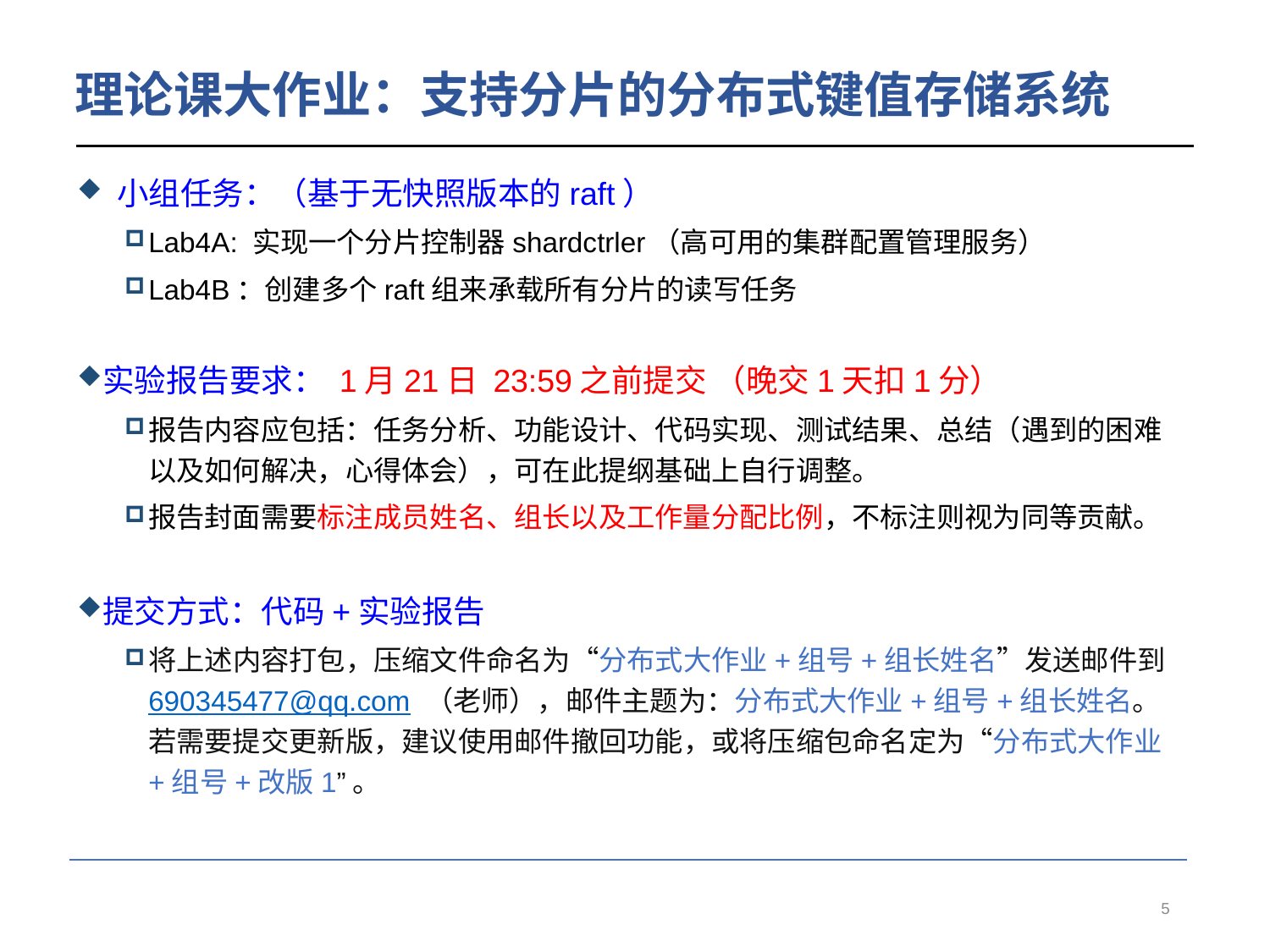

# 理论课大作业：支持分片的分布式键值存储系统
 小组任务：（基于无快照版本的raft）
Lab4A: 实现一个分片控制器shardctrler（高可用的集群配置管理服务）
Lab4B：创建多个raft组来承载所有分片的读写任务

实验报告要求： 1月21日 23:59之前提交 （晚交1天扣1分）
报告内容应包括：任务分析、功能设计、代码实现、测试结果、总结（遇到的困难以及如何解决，心得体会），可在此提纲基础上自行调整。
报告封面需要标注成员姓名、组长以及工作量分配比例，不标注则视为同等贡献。

提交方式：代码+实验报告
将上述内容打包，压缩文件命名为“分布式大作业+组号+组长姓名”发送邮件到 690345477@qq.com （老师），邮件主题为：分布式大作业+组号+组长姓名。若需要提交更新版，建议使用邮件撤回功能，或将压缩包命名定为“分布式大作业+组号+改版1”。

5